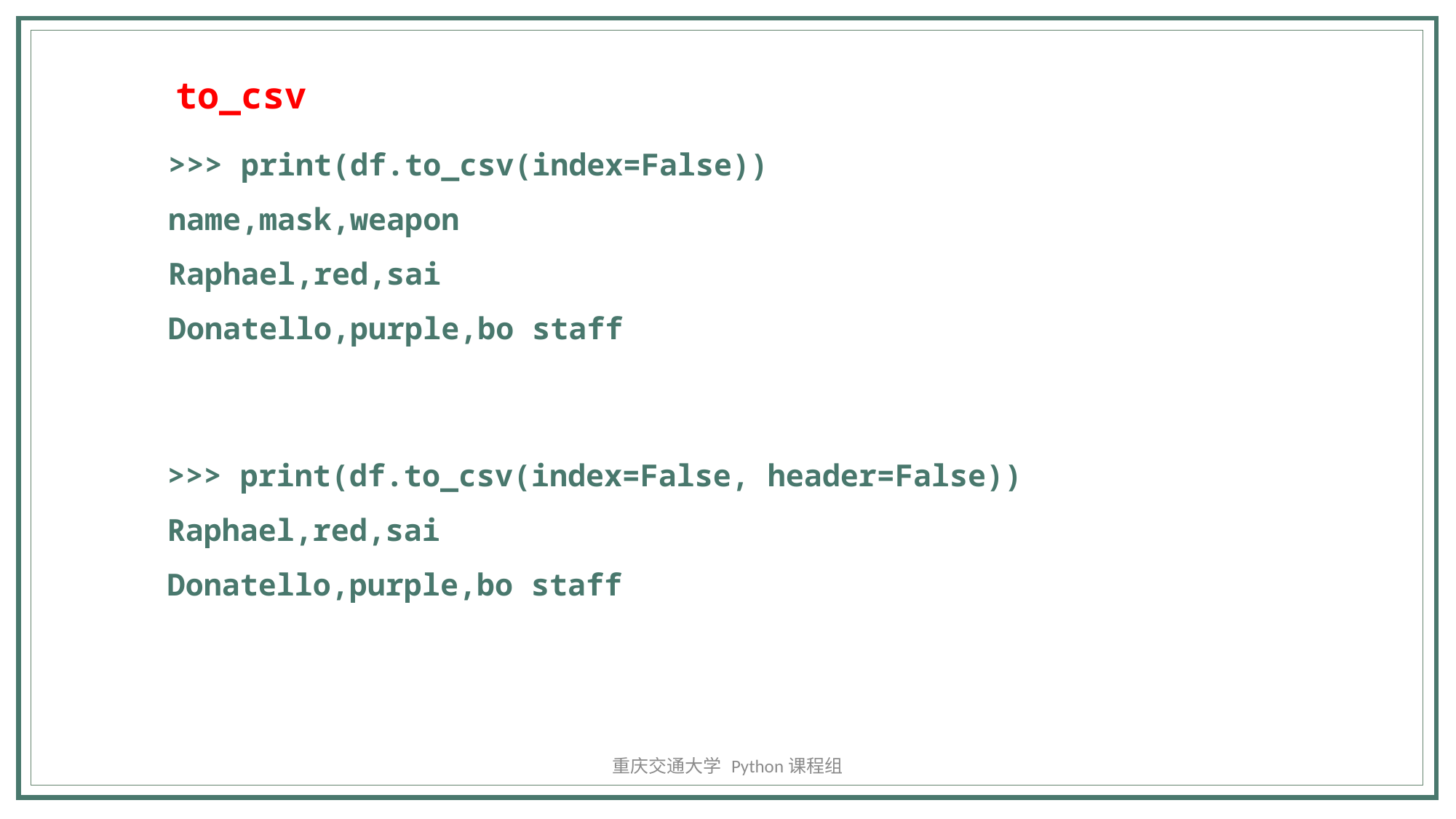

to_csv
>>> print(df.to_csv(index=False))
name,mask,weapon
Raphael,red,sai
Donatello,purple,bo staff
>>> print(df.to_csv(index=False, header=False))
Raphael,red,sai
Donatello,purple,bo staff
重庆交通大学 Python课程组